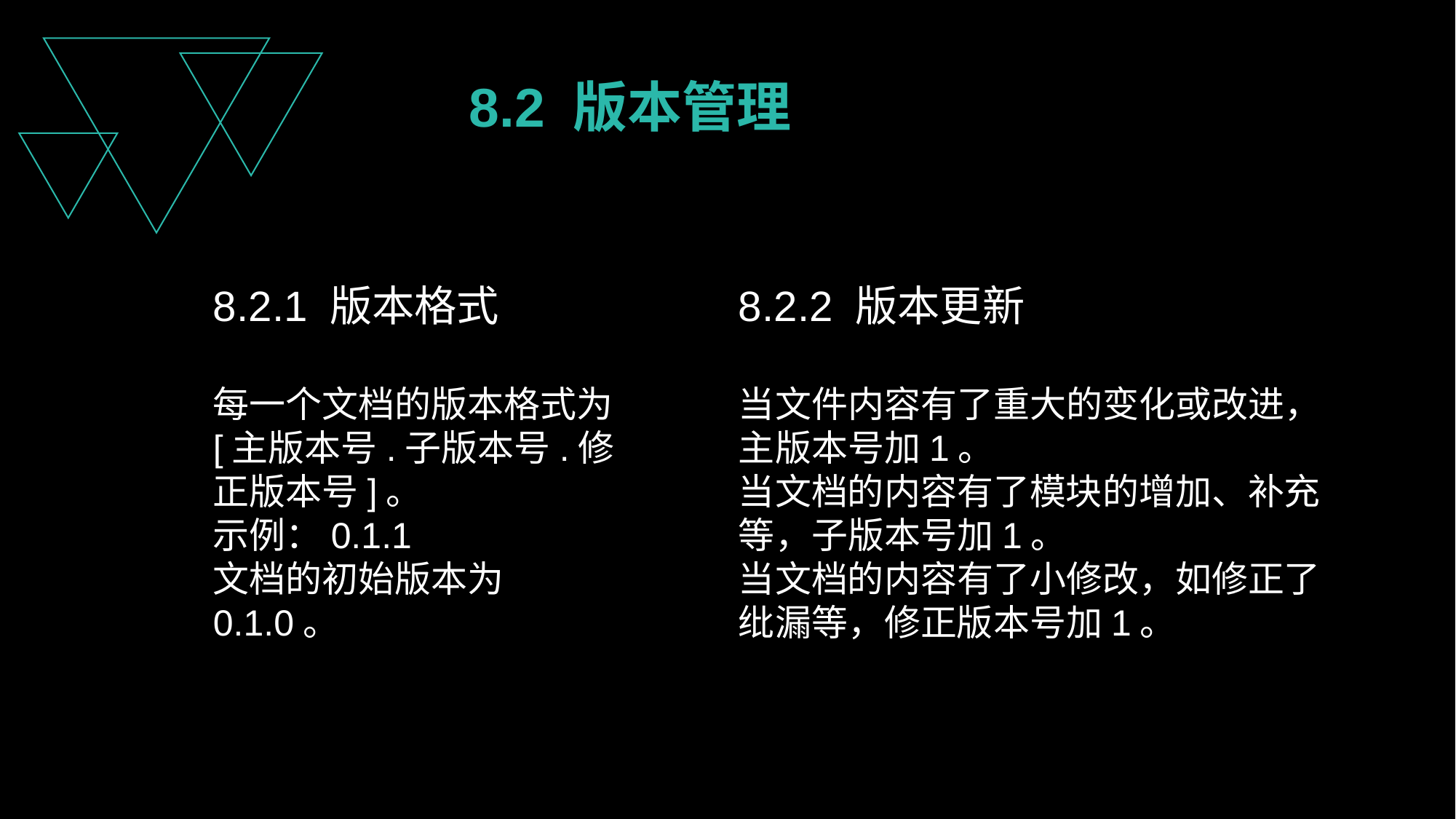

8.2 版本管理

8.2.1 版本格式

每一个文档的版本格式为[主版本号.子版本号.修正版本号]。
示例：0.1.1
文档的初始版本为0.1.0。

8.2.2 版本更新

当文件内容有了重大的变化或改进，主版本号加1。
当文档的内容有了模块的增加、补充等，子版本号加1。
当文档的内容有了小修改，如修正了纰漏等，修正版本号加1。